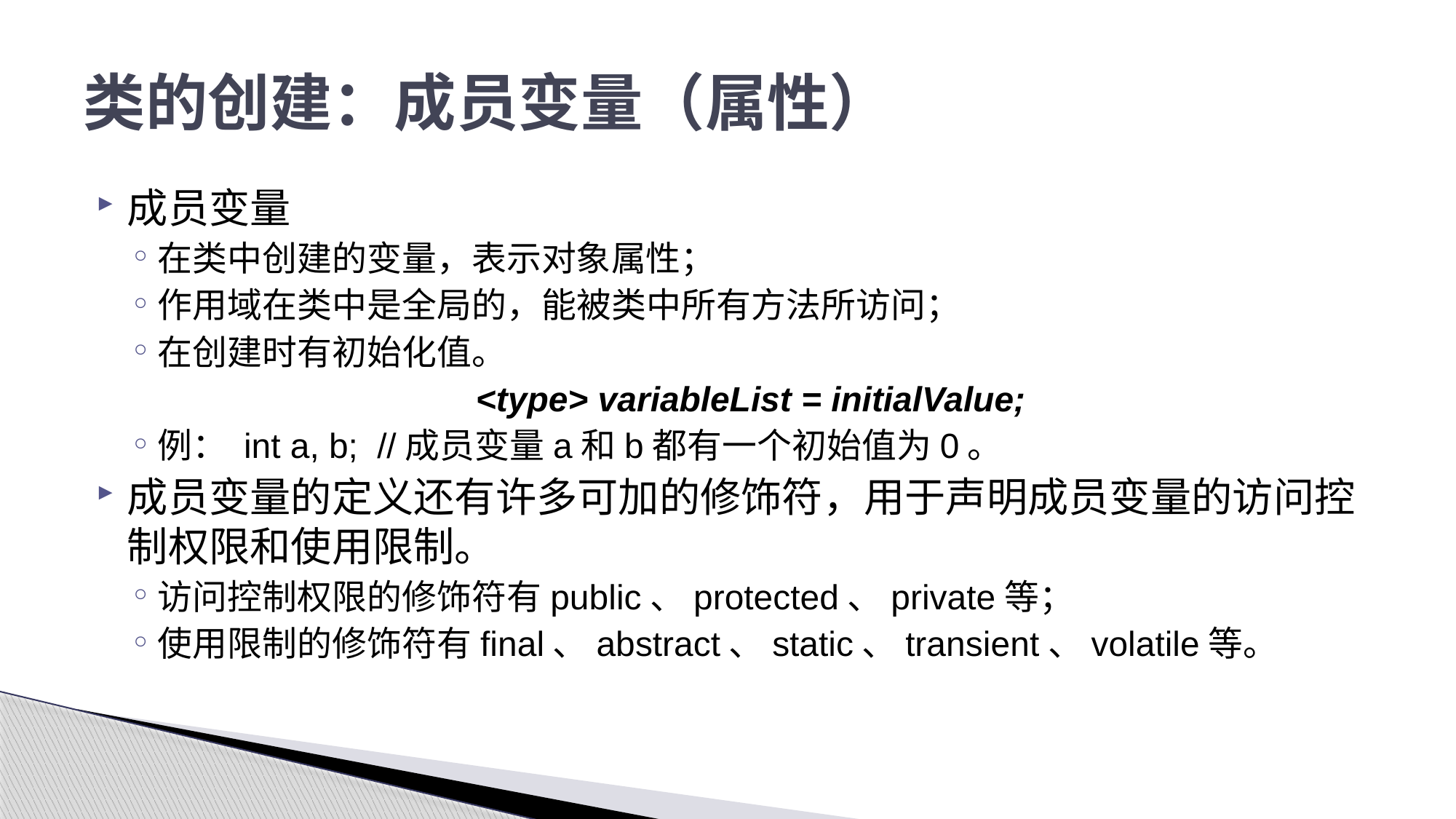

# 类的创建：成员变量（属性）
成员变量
在类中创建的变量，表示对象属性；
作用域在类中是全局的，能被类中所有方法所访问；
在创建时有初始化值。
<type> variableList = initialValue;
例： int a, b;  //成员变量a和b都有一个初始值为0。
成员变量的定义还有许多可加的修饰符，用于声明成员变量的访问控制权限和使用限制。
访问控制权限的修饰符有public、protected、private等；
使用限制的修饰符有final、abstract、static、transient、volatile等。